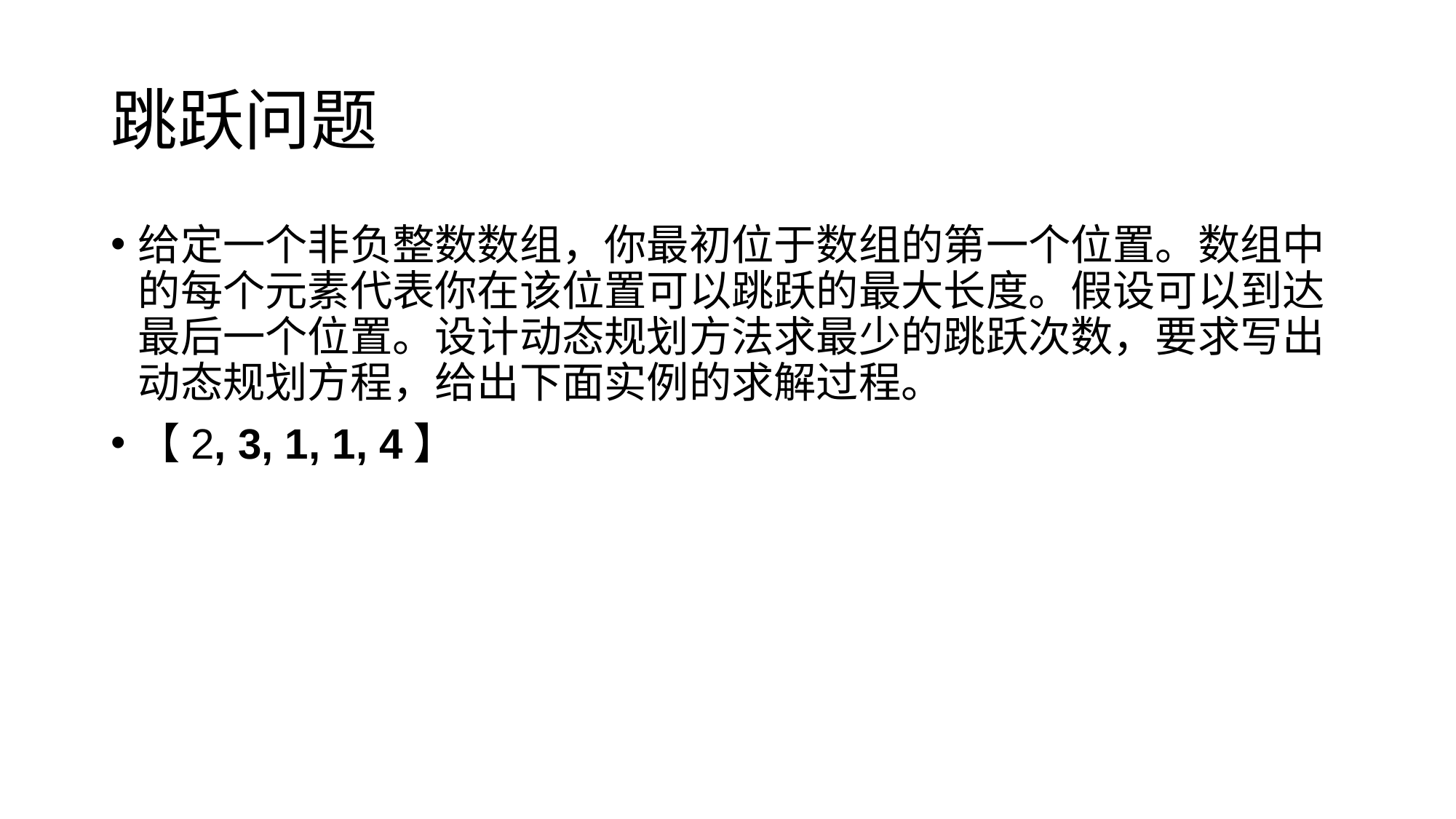

# 跳跃问题
给定一个非负整数数组，你最初位于数组的第一个位置。数组中的每个元素代表你在该位置可以跳跃的最大长度。假设可以到达最后一个位置。设计动态规划方法求最少的跳跃次数，要求写出动态规划方程，给出下面实例的求解过程。
【2, 3, 1, 1, 4】